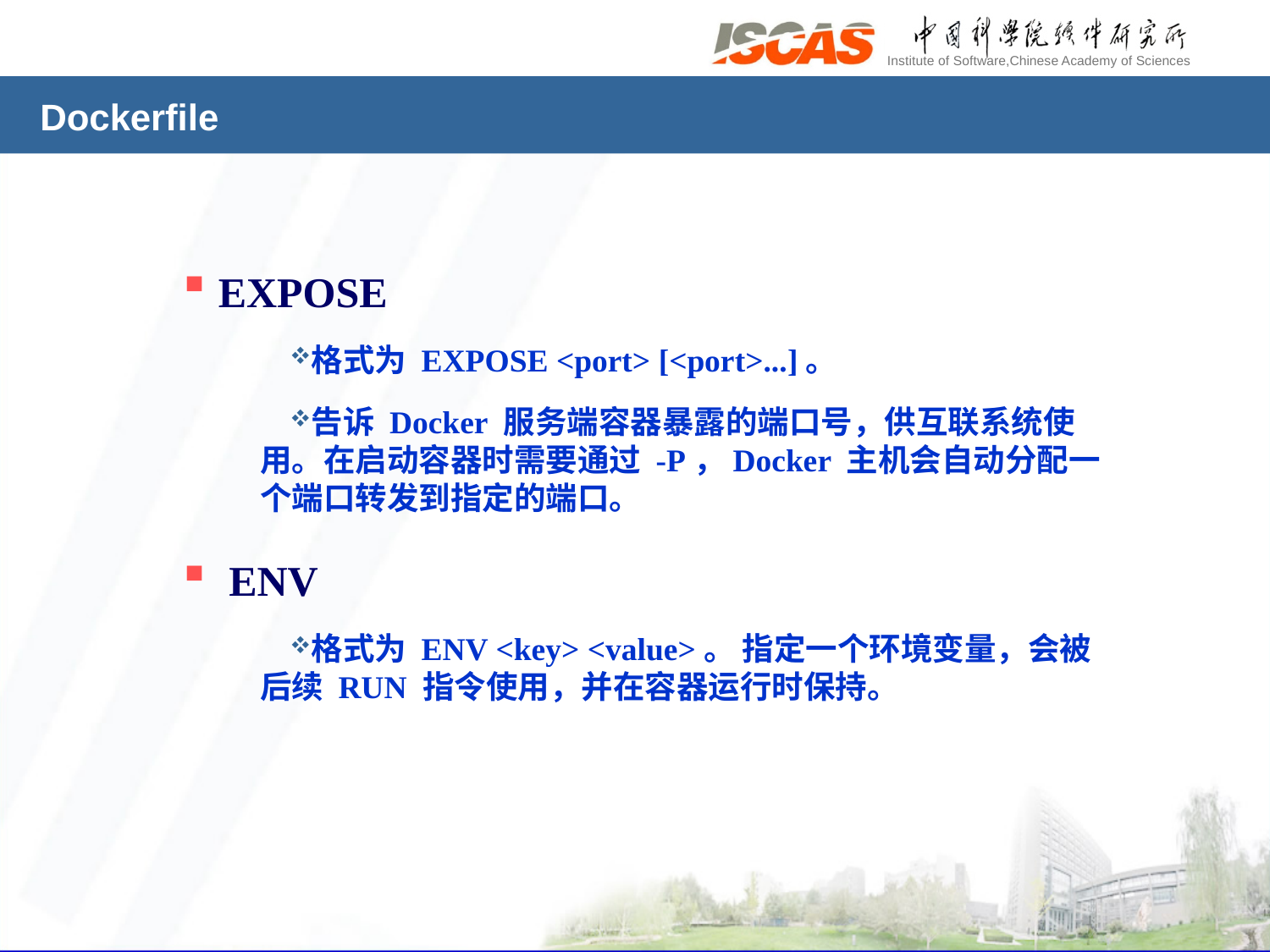

# Dockerfile
EXPOSE
格式为 EXPOSE <port> [<port>...]。
告诉 Docker 服务端容器暴露的端口号，供互联系统使用。在启动容器时需要通过 -P，Docker 主机会自动分配一个端口转发到指定的端口。
 ENV
格式为 ENV <key> <value>。 指定一个环境变量，会被后续 RUN 指令使用，并在容器运行时保持。